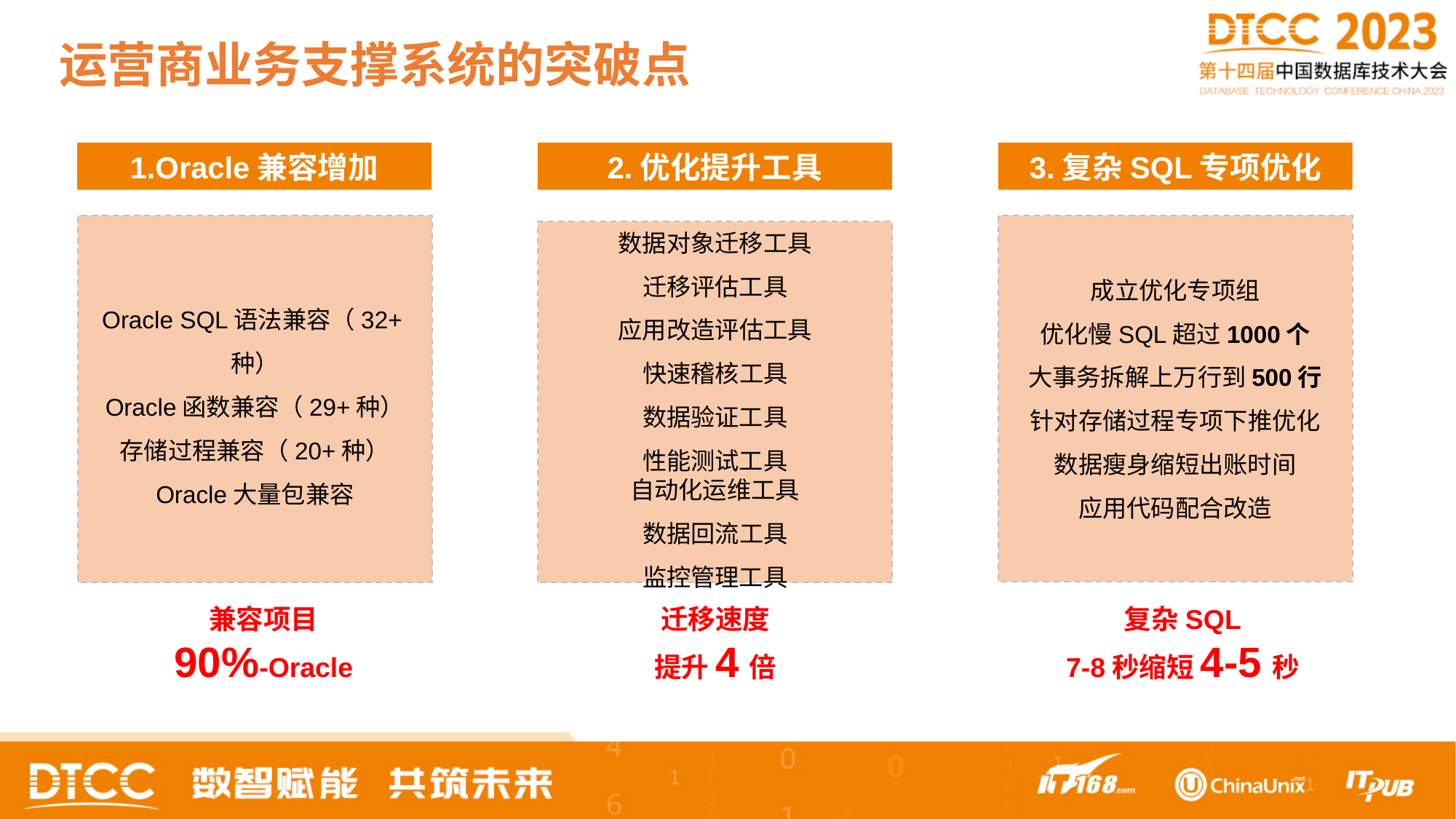

运营商业务支撑系统的突破点
1.Oracle兼容增加
2.优化提升工具
3.复杂SQL专项优化
Oracle SQL语法兼容（32+种）
Oracle函数兼容（29+种）
存储过程兼容（20+种）
Oracle大量包兼容

成立优化专项组
优化慢SQL超过1000个
大事务拆解上万行到500行
针对存储过程专项下推优化
数据瘦身缩短出账时间
应用代码配合改造

数据对象迁移工具
迁移评估工具
应用改造评估工具
快速稽核工具
数据验证工具
性能测试工具
自动化运维工具
数据回流工具
监控管理工具
兼容项目
90%-Oracle
迁移速度
提升4倍
复杂SQL
7-8秒缩短4-5秒